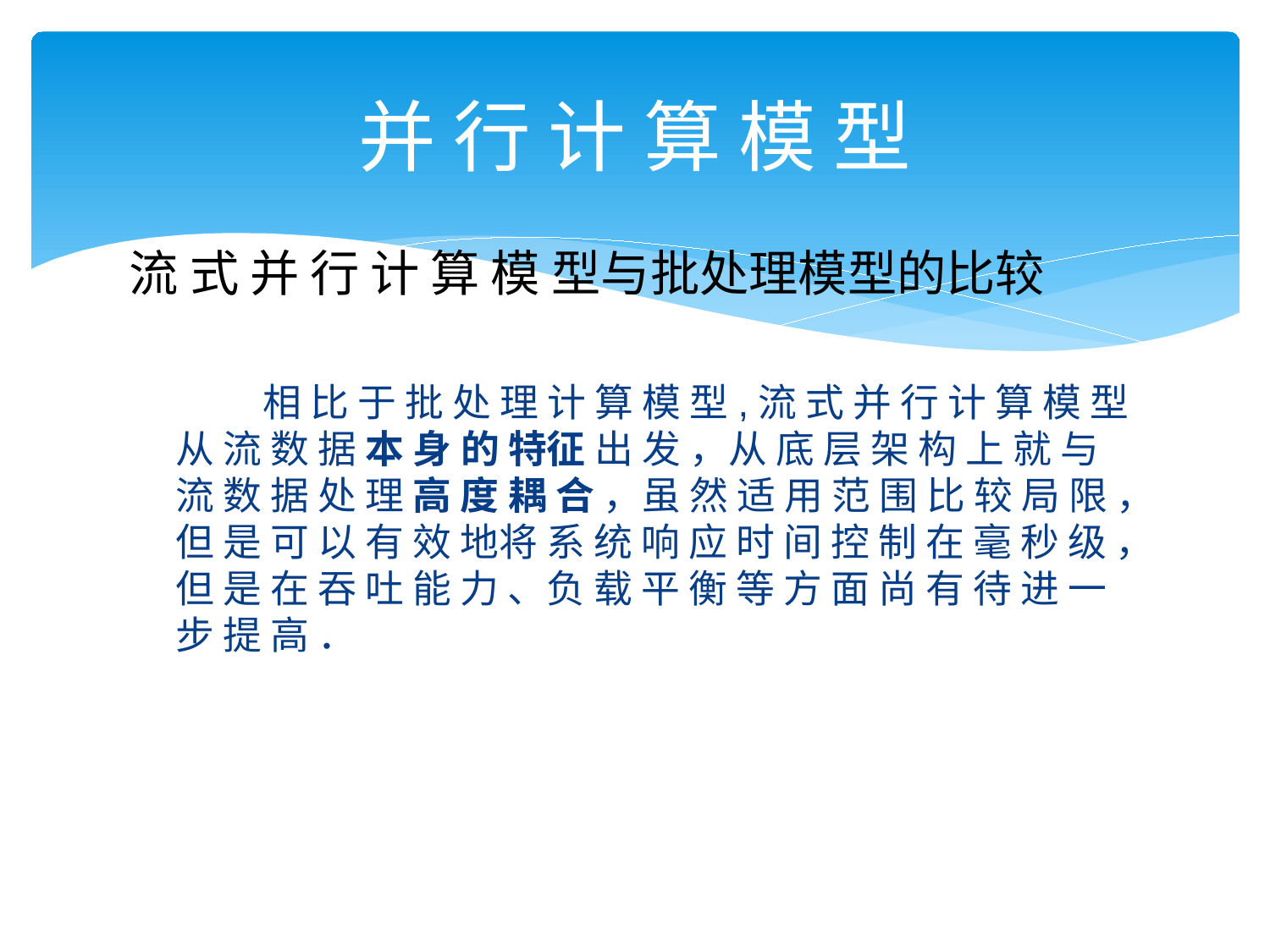

# 并 行 计 算 模 型
流 式 并 行 计 算 模 型与批处理模型的比较
         相 比 于 批 处 理 计 算 模 型,流 式 并 行 计 算 模 型 从 流 数 据 本 身 的 特征 出 发 ，从 底 层 架 构 上 就 与 流 数 据 处 理 高 度 耦 合 ，虽 然 适 用 范 围 比 较 局 限 ，但 是 可 以 有 效 地将 系 统 响 应 时 间 控 制 在 毫 秒 级 ，但 是 在 吞 吐 能 力 、负 载 平 衡 等 方 面 尚 有 待 进 一 步 提 高 ．